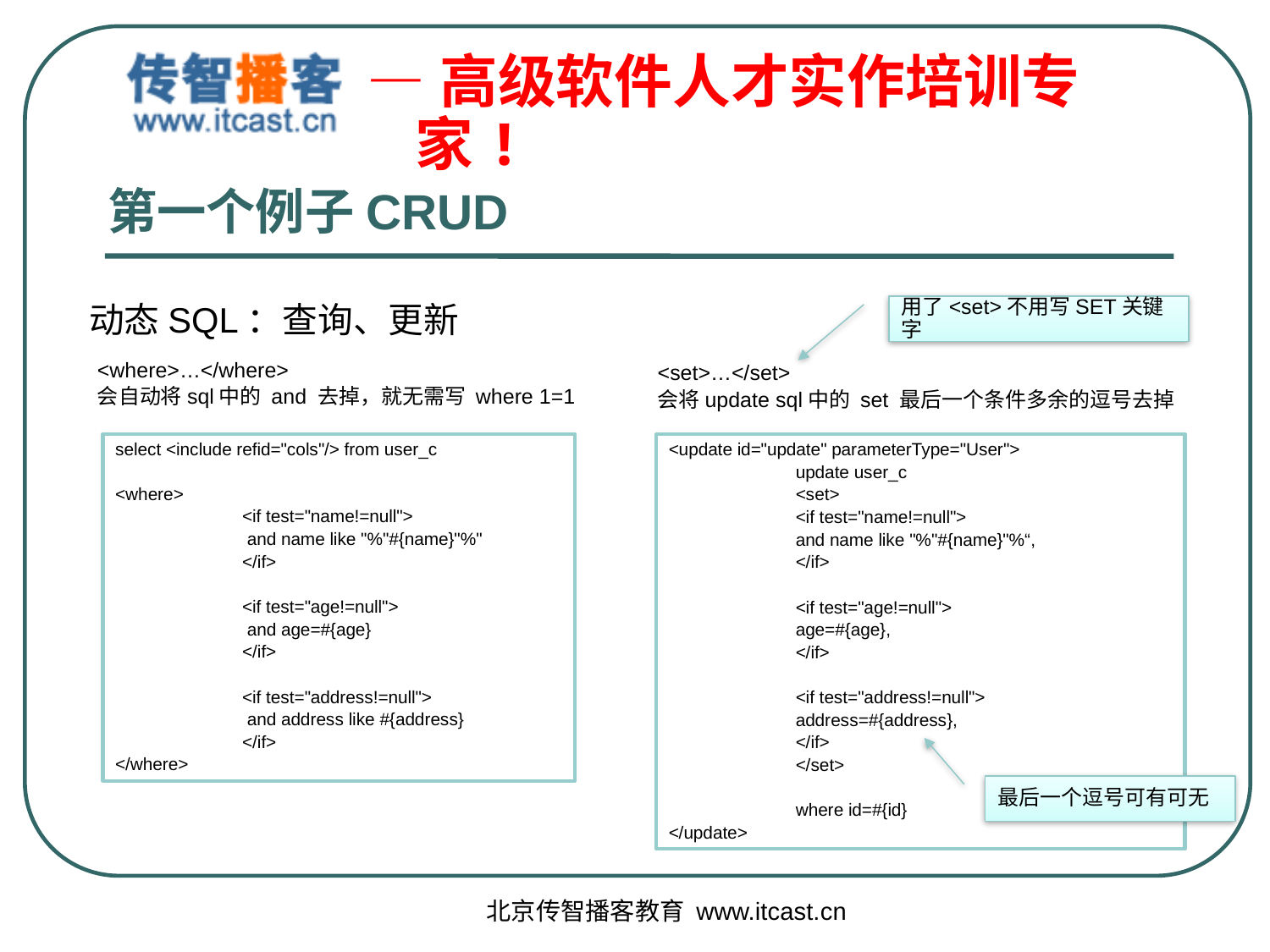

# 第一个例子CRUD
动态SQL：查询、更新
用了<set>不用写SET关键字
<where>…</where>
会自动将sql中的 and 去掉，就无需写 where 1=1
<set>…</set>
会将update sql中的 set 最后一个条件多余的逗号去掉
select <include refid="cols"/> from user_c

<where>
	<if test="name!=null">
	 and name like "%"#{name}"%"
	</if>

	<if test="age!=null">
	 and age=#{age}
	</if>

	<if test="address!=null">
	 and address like #{address}
	</if>
</where>
<update id="update" parameterType="User">
	update user_c
	<set>
	<if test="name!=null">
	and name like "%"#{name}"%“,
	</if>

	<if test="age!=null">
	age=#{age},
	</if>

	<if test="address!=null">
	address=#{address},
	</if>
	</set>

	where id=#{id}
</update>
最后一个逗号可有可无
北京传智播客教育 www.itcast.cn